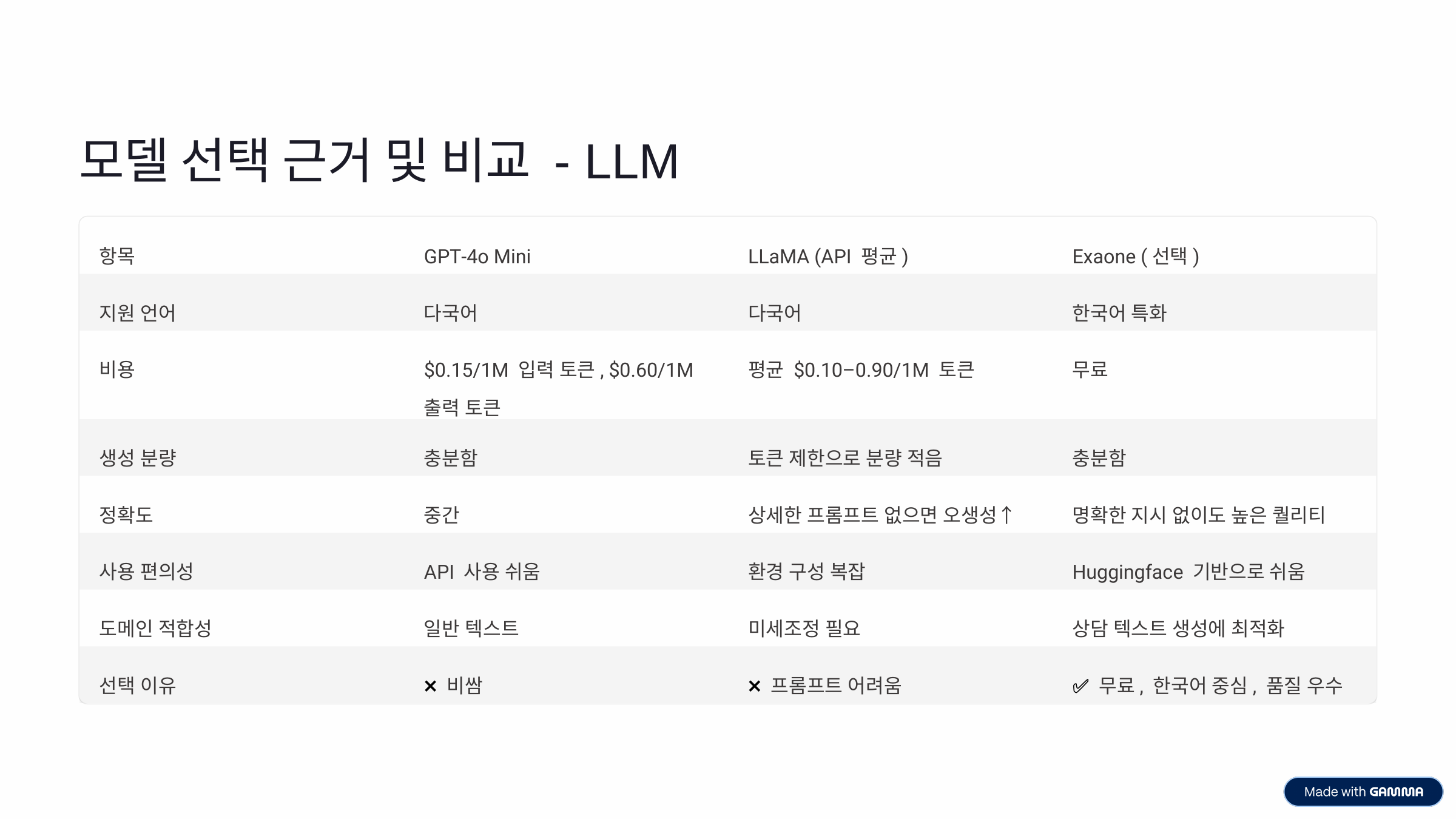

모델 선택 근거 및 비교 - LLM

항목
GPT‑4o Mini
LLaMA (API 평균)
Exaone (선택)

지원 언어
다국어
다국어
한국어 특화

비용
$0.15/1M 입력 토큰, $0.60/1M 출력 토큰
평균 $0.10–0.90/1M 토큰
무료

생성 분량
충분함
토큰 제한으로 분량 적음
충분함

정확도
중간
상세한 프롬프트 없으면 오생성↑
명확한 지시 없이도 높은 퀄리티

사용 편의성
API 사용 쉬움
환경 구성 복잡
Huggingface 기반으로 쉬움

도메인 적합성
일반 텍스트
미세조정 필요
상담 텍스트 생성에 최적화

선택 이유
❌ 비쌈
❌ 프롬프트 어려움
✅ 무료, 한국어 중심, 품질 우수